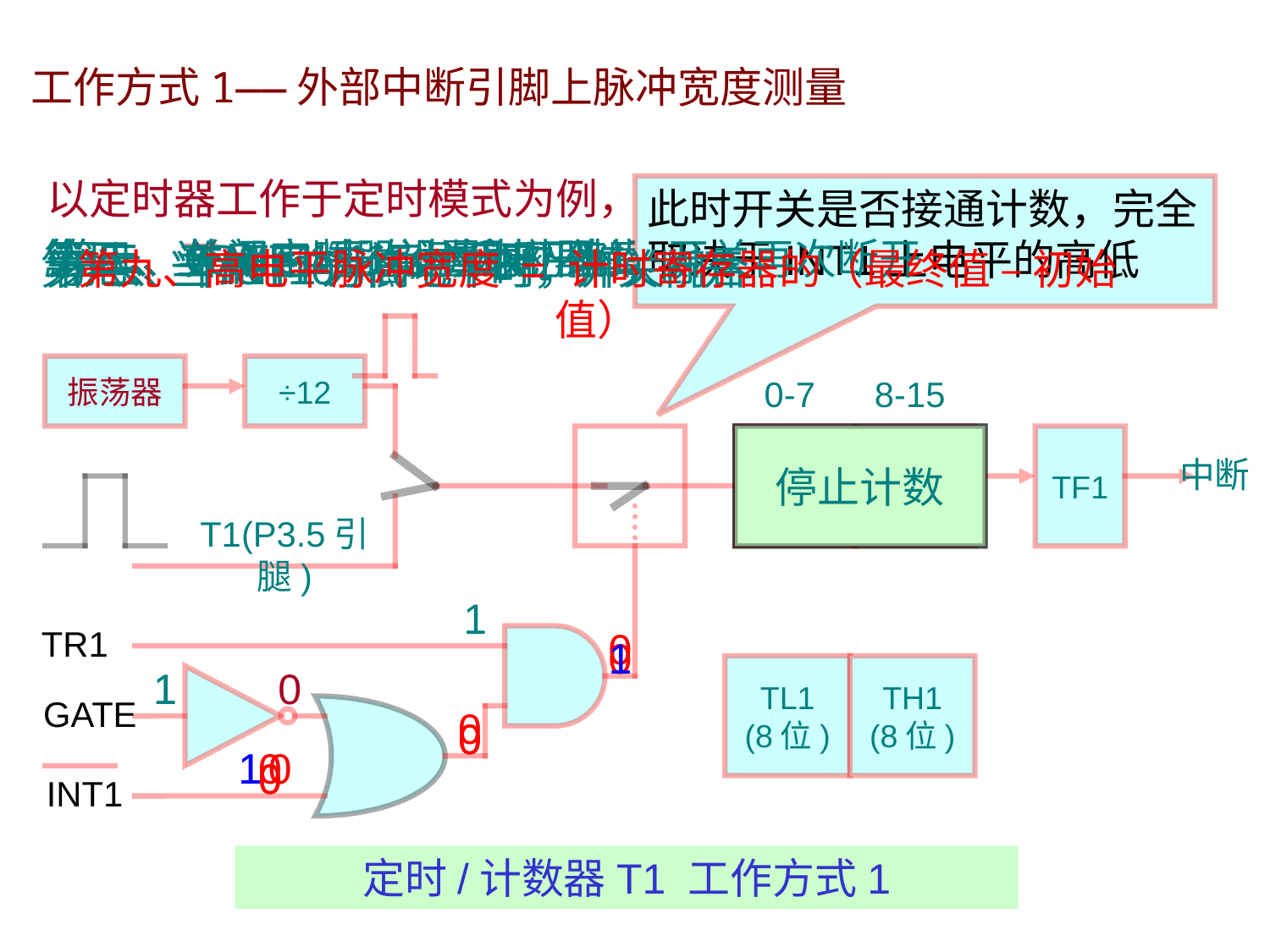

工作方式1——外部中断引脚上脉冲宽度测量
以定时器工作于定时模式为例，也可用外部脉冲计数来定时
此时开关是否接通计数，完全取决于INT1上电平的高低
第四、GATE = 1
第八、当INT1再次为低电平时，开关再次断开
第一、外部中断1设置为下跳沿中断模式
第二、关闭定时器，读取初值寄存器初始值，假设初始值 = X
第五、TR1 = 1，启动定时器1
第六、当INT1为低电平时，开关断开
第七、当INT1为高电平时，开关闭合
第九、高电平脉冲宽度 = 计时寄存器的（最终值 – 初始值）
第三、T/C = 0

振荡器
÷12

T1(P3.5引腿)

TR1

GATE

INT1

0-7
8-15
TL1
(8位)
TH1
(8位)
TF1
中断

不计时
计时
停止计数

1
0
0
1
1
1
0
TL1
(8位)
TH1
(8位)

0
0
0
1
1
0
0
0
0
定时/计数器T1 工作方式1